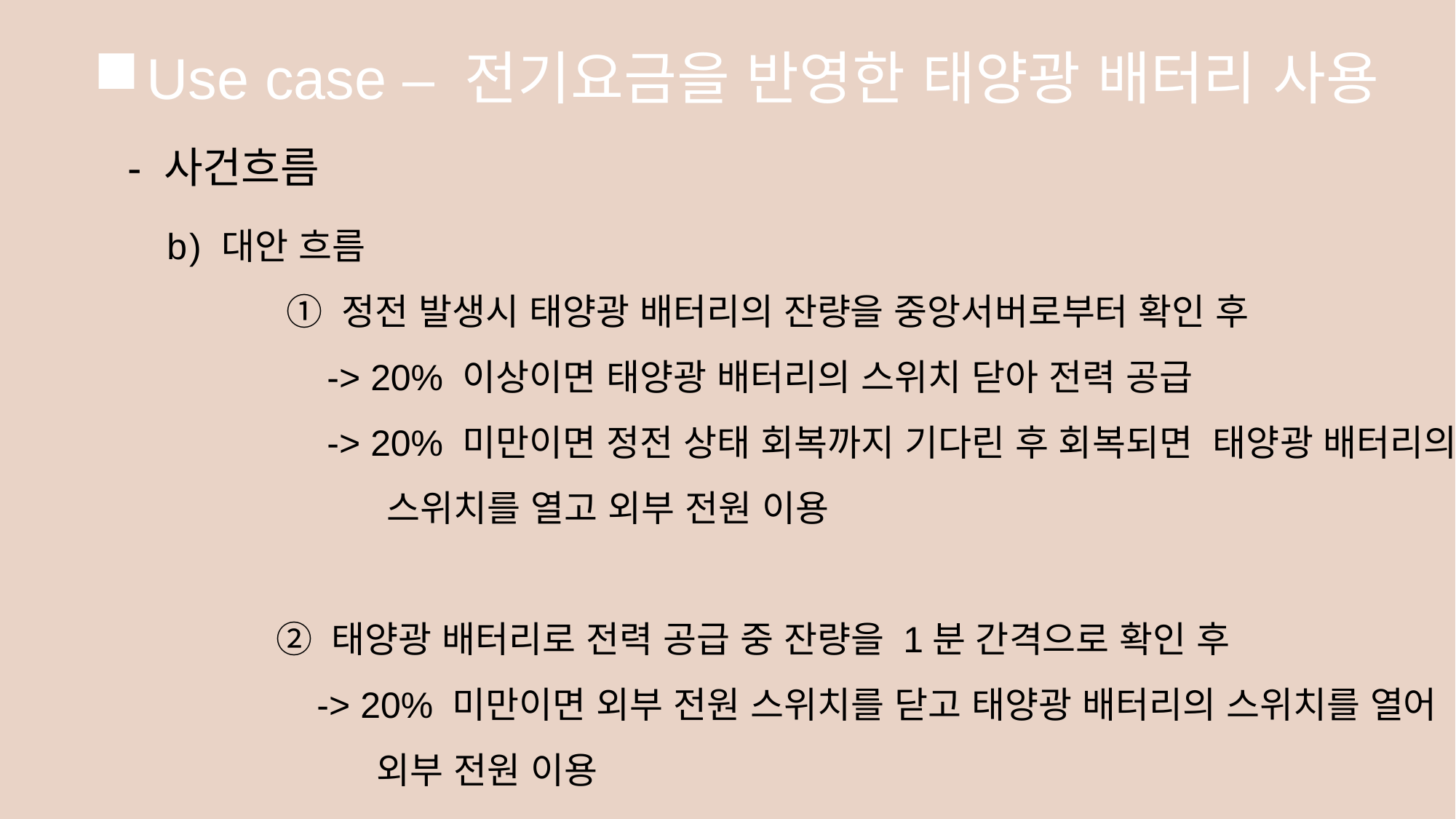

# Use case – 전기요금을 반영한 태양광 배터리 사용

- 사건흐름
대안 흐름
	 ① 정전 발생시 태양광 배터리의 잔량을 중앙서버로부터 확인 후
	     -> 20% 이상이면 태양광 배터리의 스위치 닫아 전력 공급
	     -> 20% 미만이면 정전 상태 회복까지 기다린 후 회복되면  태양광 배터리의
	          스위치를 열고 외부 전원 이용

	② 태양광 배터리로 전력 공급 중 잔량을 1분 간격으로 확인 후
	    -> 20% 미만이면 외부 전원 스위치를 닫고 태양광 배터리의 스위치를 열어
	         외부 전원 이용